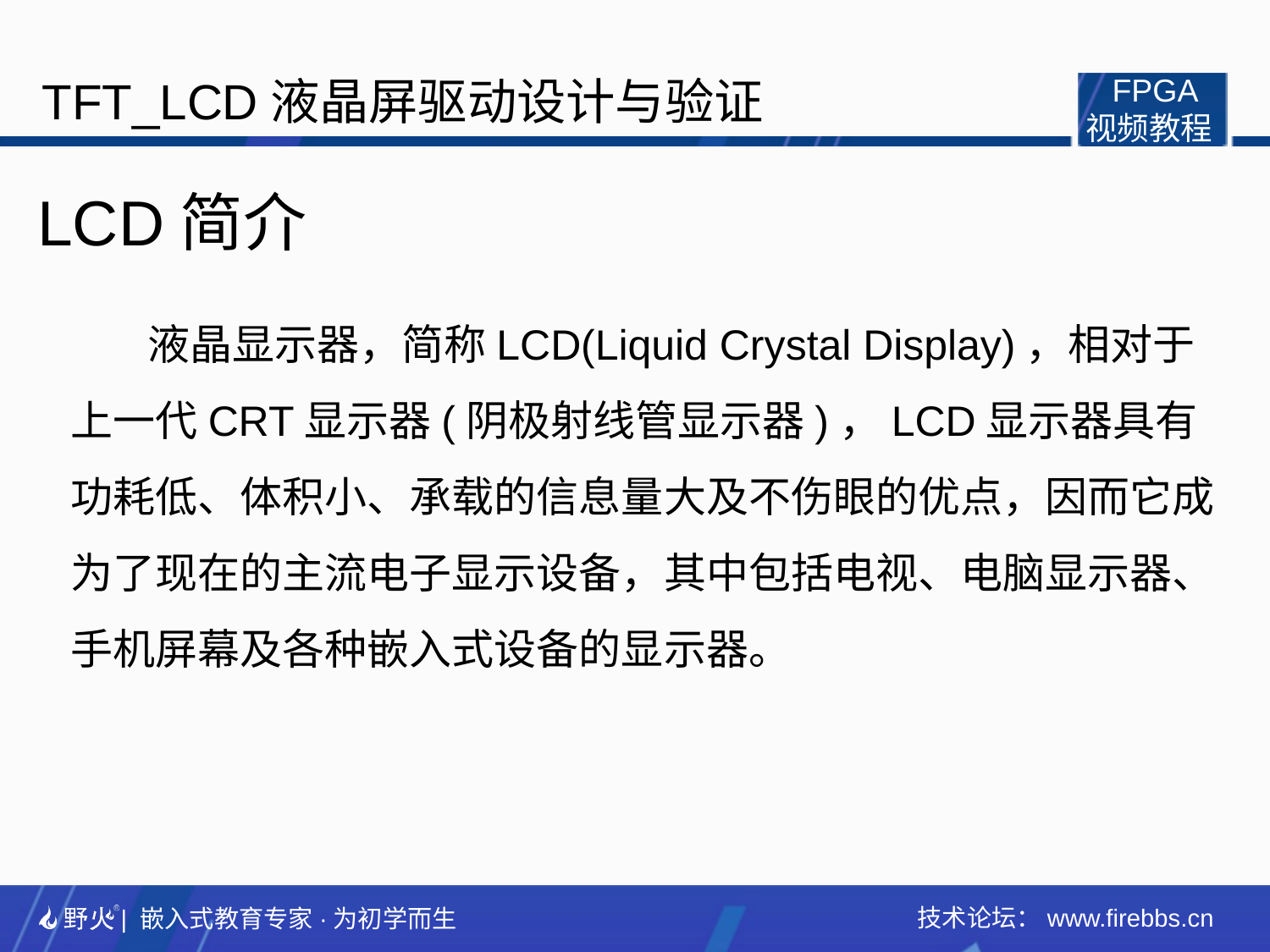

TFT_LCD液晶屏驱动设计与验证
   FPGA
视频教程
LCD简介
       液晶显示器，简称LCD(Liquid Crystal Display)，相对于上一代CRT显示器(阴极射线管显示器)，LCD显示器具有功耗低、体积小、承载的信息量大及不伤眼的优点，因而它成为了现在的主流电子显示设备，其中包括电视、电脑显示器、手机屏幕及各种嵌入式设备的显示器。